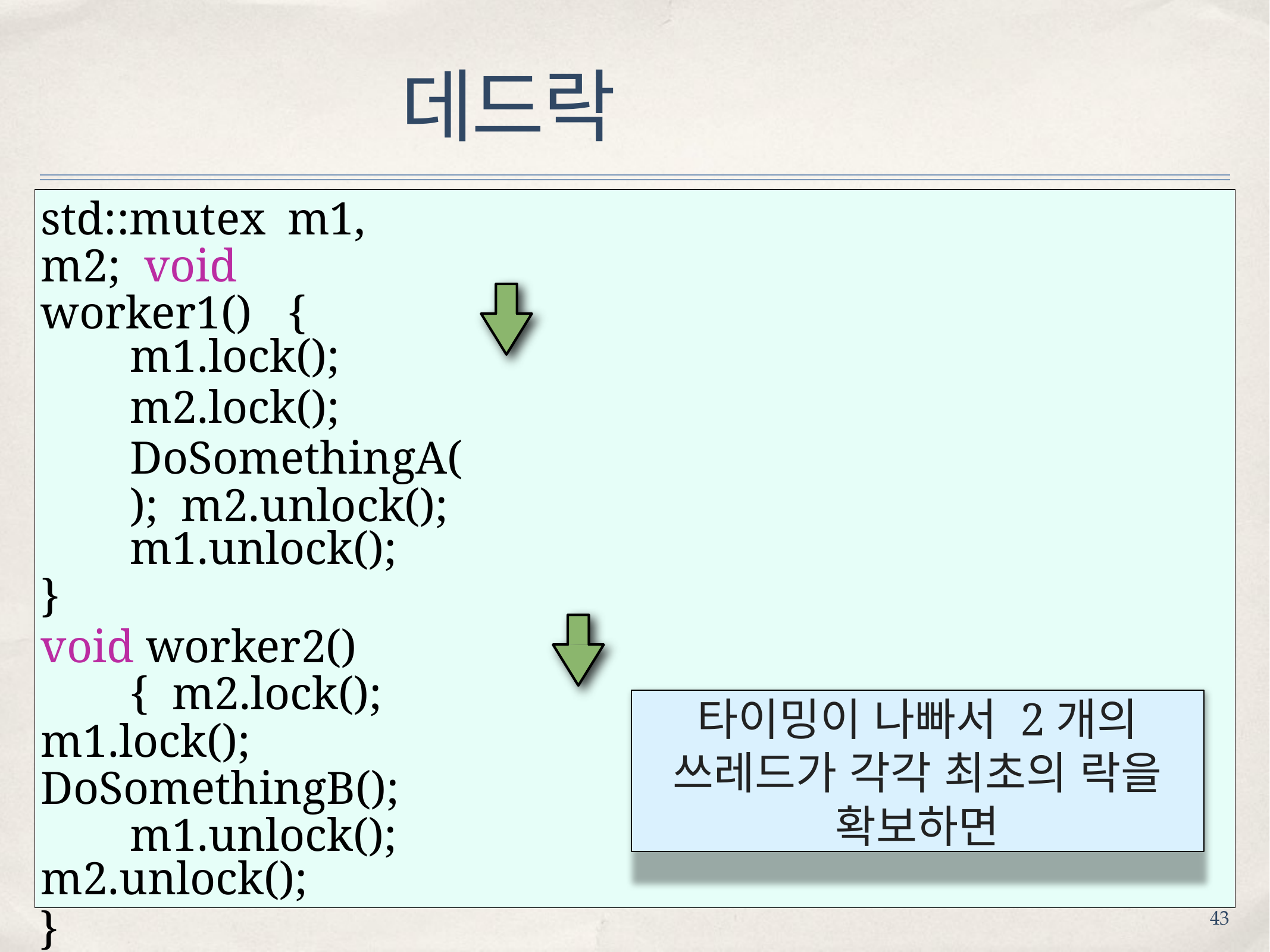

# 데드락

std::mutex	m1,	m2;  void	worker1()	{
m1.lock();
m2.lock();
DoSomethingA();  m2.unlock();
m1.unlock();
}
void worker2()	{  m2.lock();
m1.lock();
DoSomethingB();  m1.unlock();
m2.unlock();
}

타이밍이 나빠서 2개의 쓰레드가 각각 최초의 락을 확보하면
43